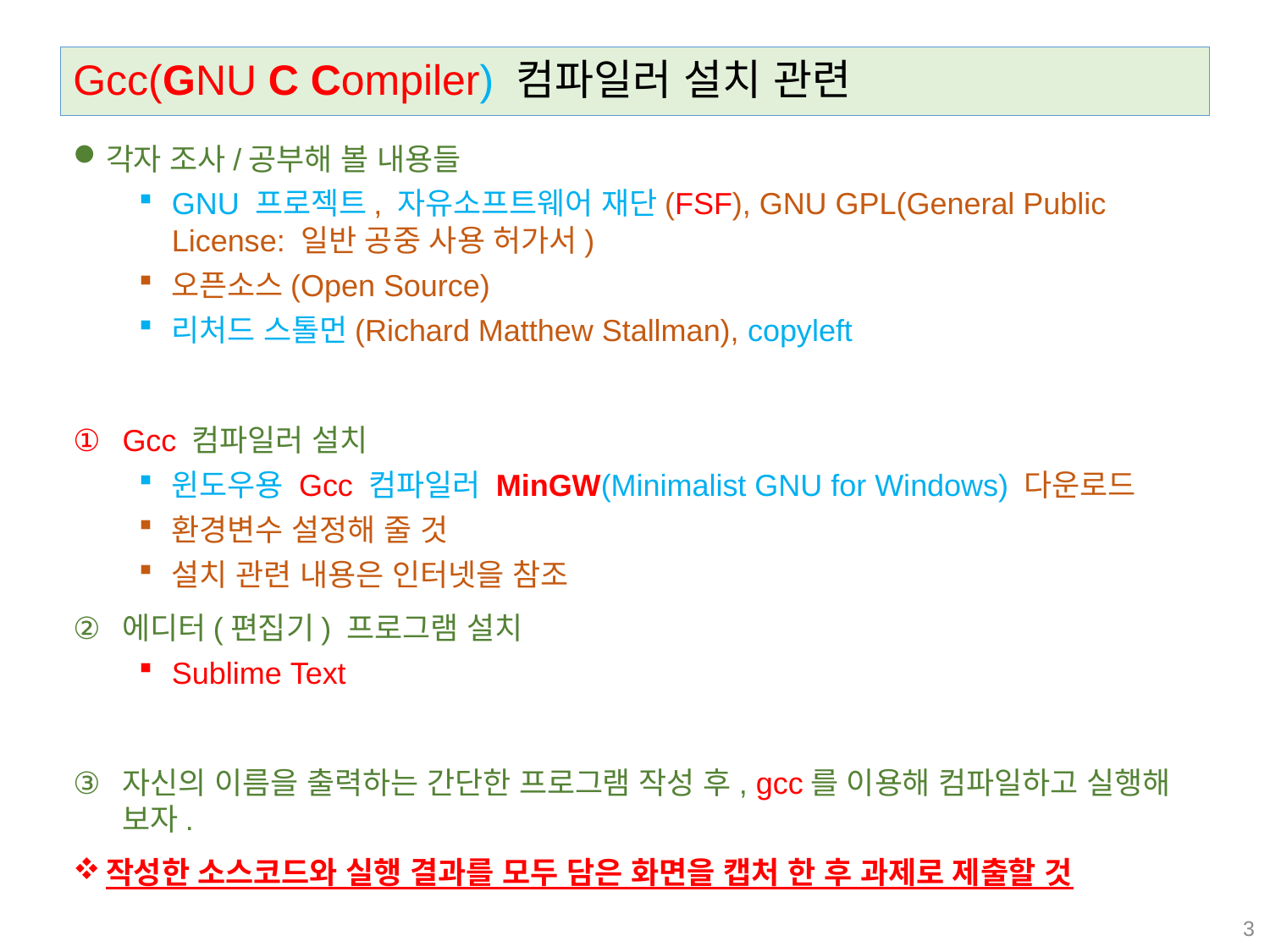

# Gcc(GNU C Compiler) 컴파일러 설치 관련
각자 조사/공부해 볼 내용들
GNU 프로젝트, 자유소프트웨어 재단(FSF), GNU GPL(General Public License: 일반 공중 사용 허가서)
오픈소스(Open Source)
리처드 스톨먼(Richard Matthew Stallman), copyleft

Gcc 컴파일러 설치
윈도우용 Gcc 컴파일러 MinGW(Minimalist GNU for Windows) 다운로드
환경변수 설정해 줄 것
설치 관련 내용은 인터넷을 참조
에디터(편집기) 프로그램 설치
Sublime Text

자신의 이름을 출력하는 간단한 프로그램 작성 후, gcc를 이용해 컴파일하고 실행해 보자.
작성한 소스코드와 실행 결과를 모두 담은 화면을 캡처 한 후 과제로 제출할 것
3